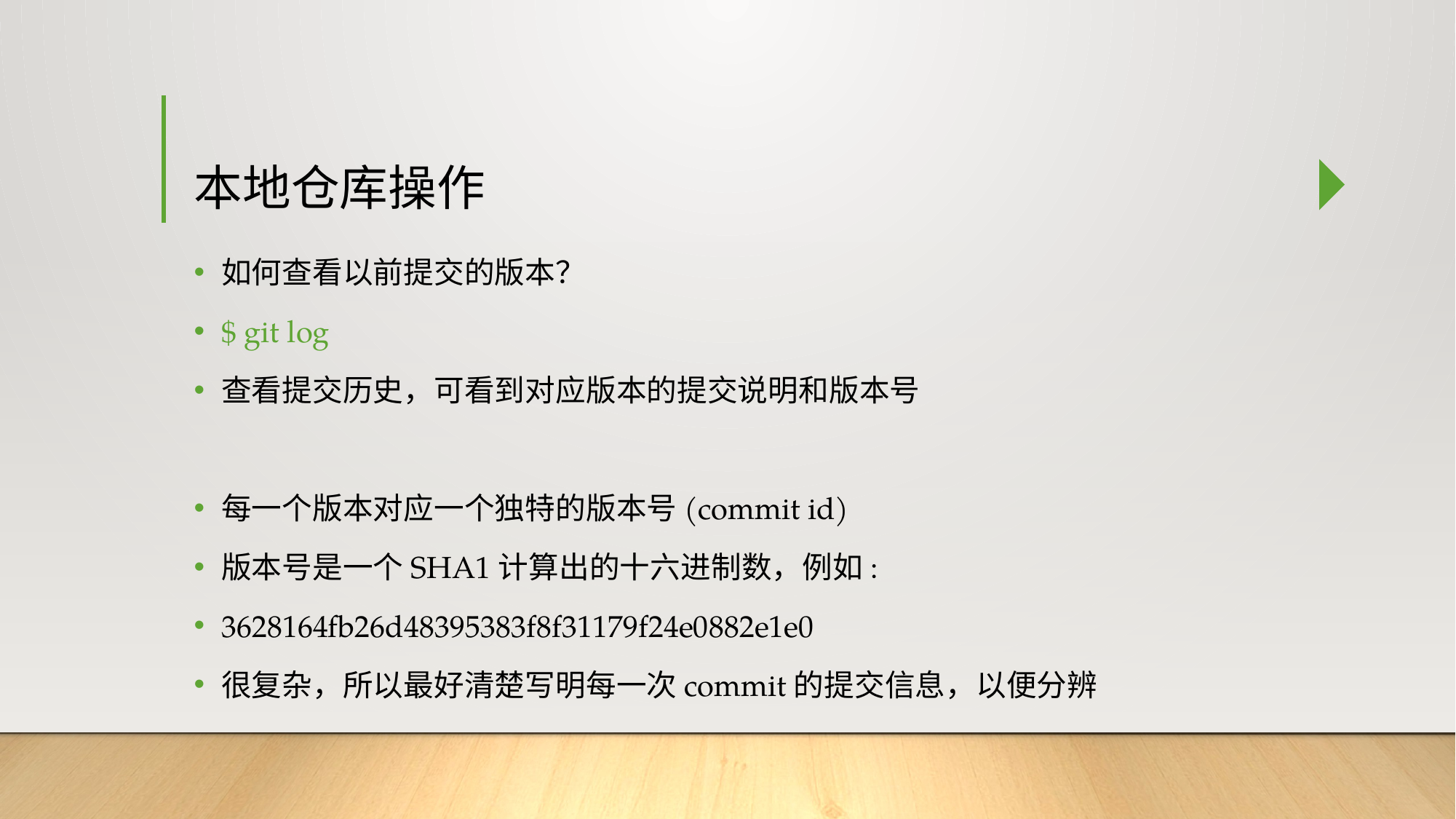

# 本地仓库操作

如何查看以前提交的版本？
$ git log
查看提交历史，可看到对应版本的提交说明和版本号

每一个版本对应一个独特的版本号(commit id)
版本号是一个SHA1计算出的十六进制数，例如:
3628164fb26d48395383f8f31179f24e0882e1e0
很复杂，所以最好清楚写明每一次commit的提交信息，以便分辨